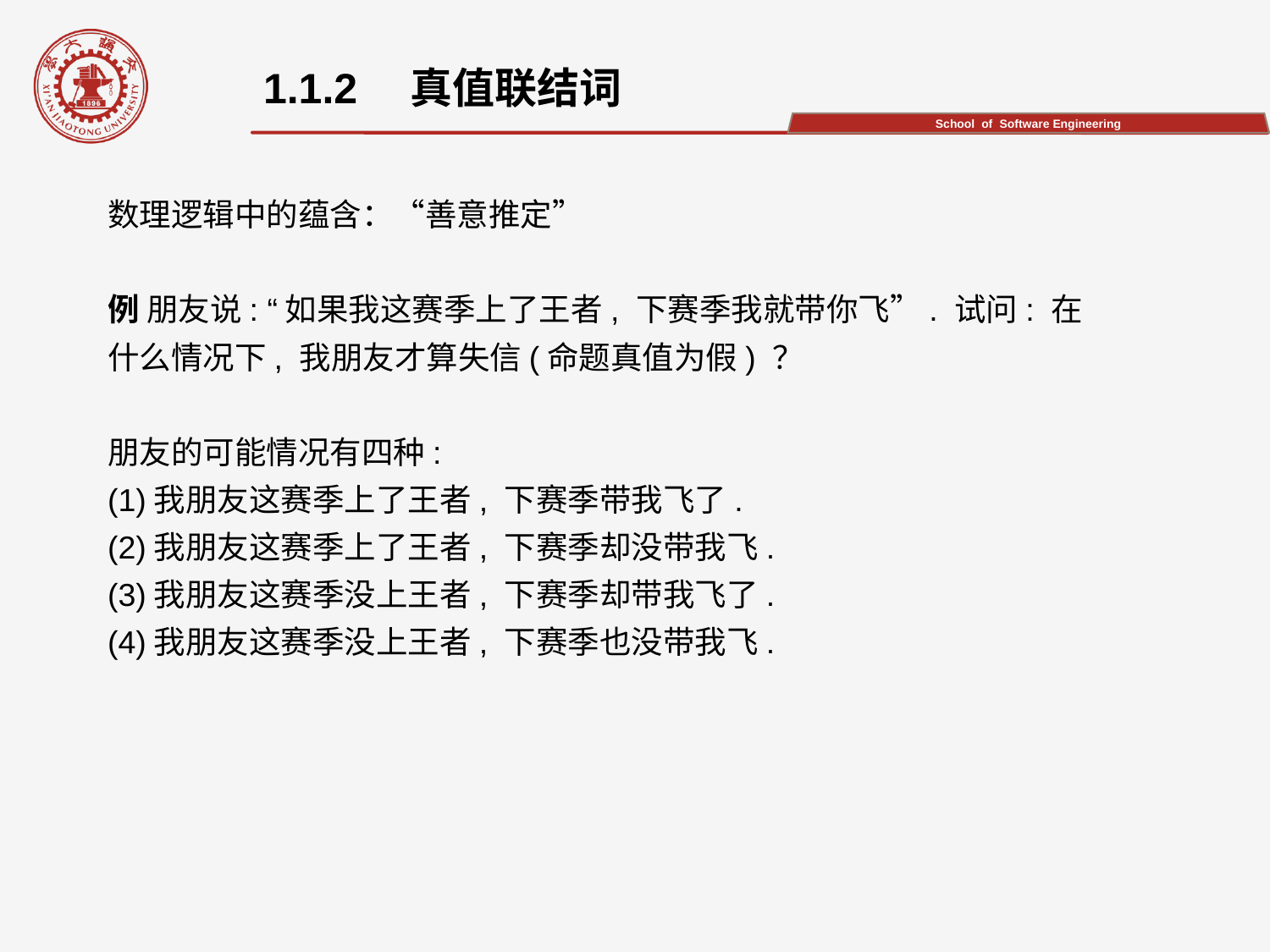

1.1.2　真值联结词
数理逻辑中的蕴含：“善意推定”

例 朋友说: “如果我这赛季上了王者, 下赛季我就带你飞”. 试问: 在
什么情况下, 我朋友才算失信(命题真值为假) ？

朋友的可能情况有四种:
(1)我朋友这赛季上了王者, 下赛季带我飞了.
(2)我朋友这赛季上了王者, 下赛季却没带我飞.
(3)我朋友这赛季没上王者, 下赛季却带我飞了.
(4)我朋友这赛季没上王者, 下赛季也没带我飞.